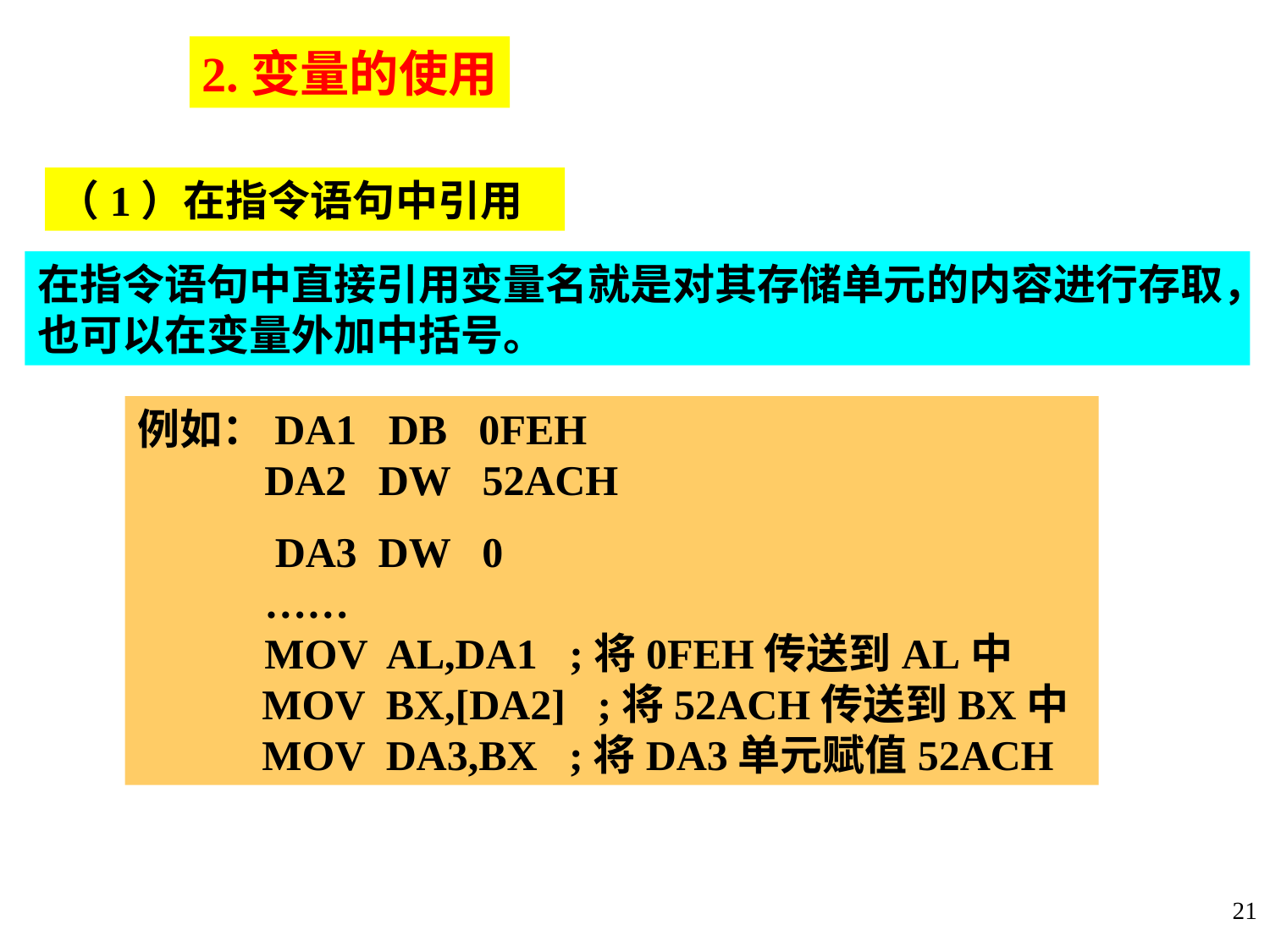

2.变量的使用
（1）在指令语句中引用
在指令语句中直接引用变量名就是对其存储单元的内容进行存取，也可以在变量外加中括号。
例如：DA1   DB   0FEH
            DA2   DW   52ACH
             DA3  DW   0
            ……
            MOV  AL,DA1   ;将0FEH传送到AL中
            MOV  BX,[DA2]   ;将52ACH传送到BX中
            MOV  DA3,BX   ;将DA3单元赋值52ACH
21